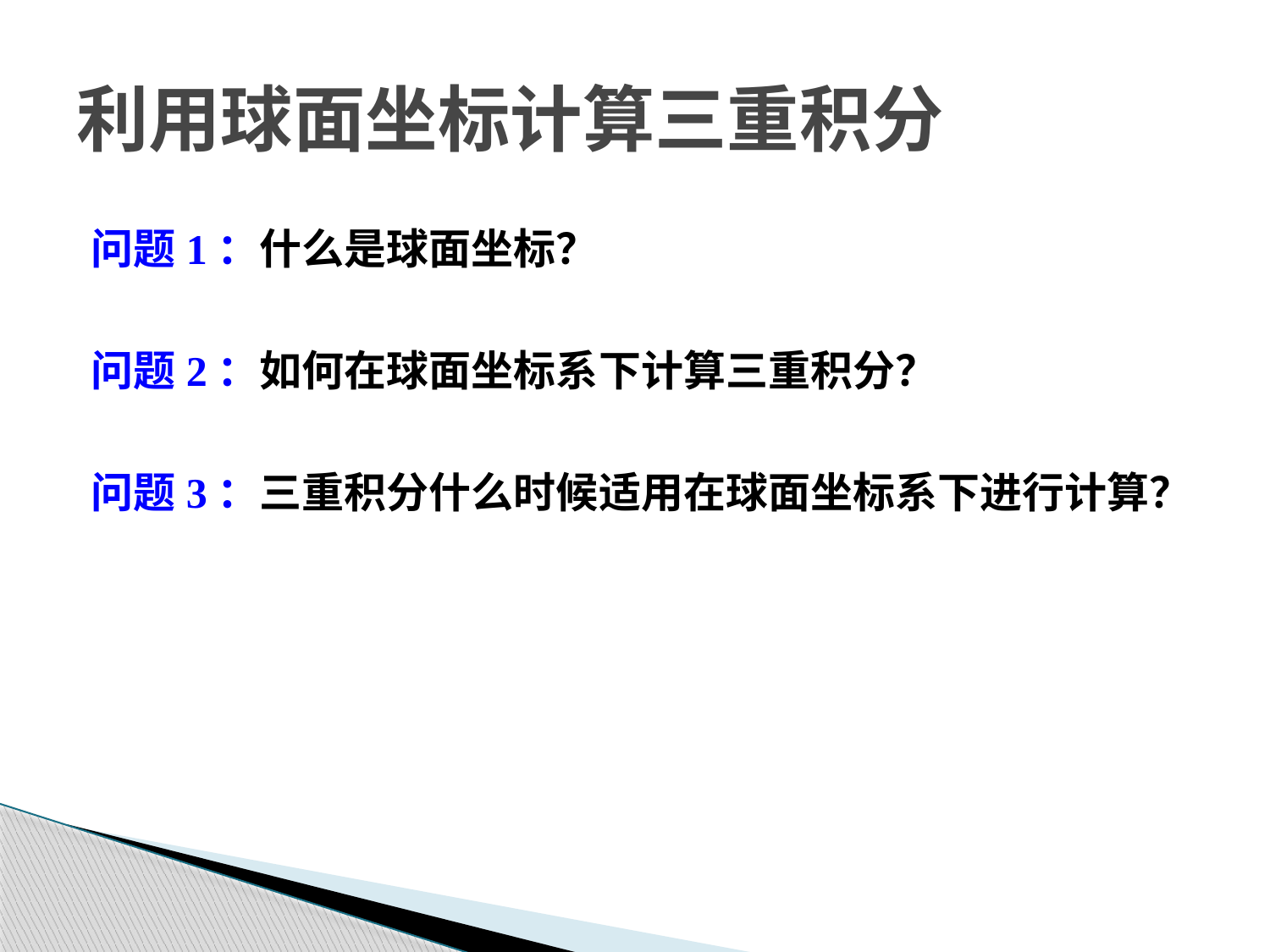

# 利用球面坐标计算三重积分
问题1：什么是球面坐标？

问题2：如何在球面坐标系下计算三重积分？

问题3：三重积分什么时候适用在球面坐标系下进行计算？